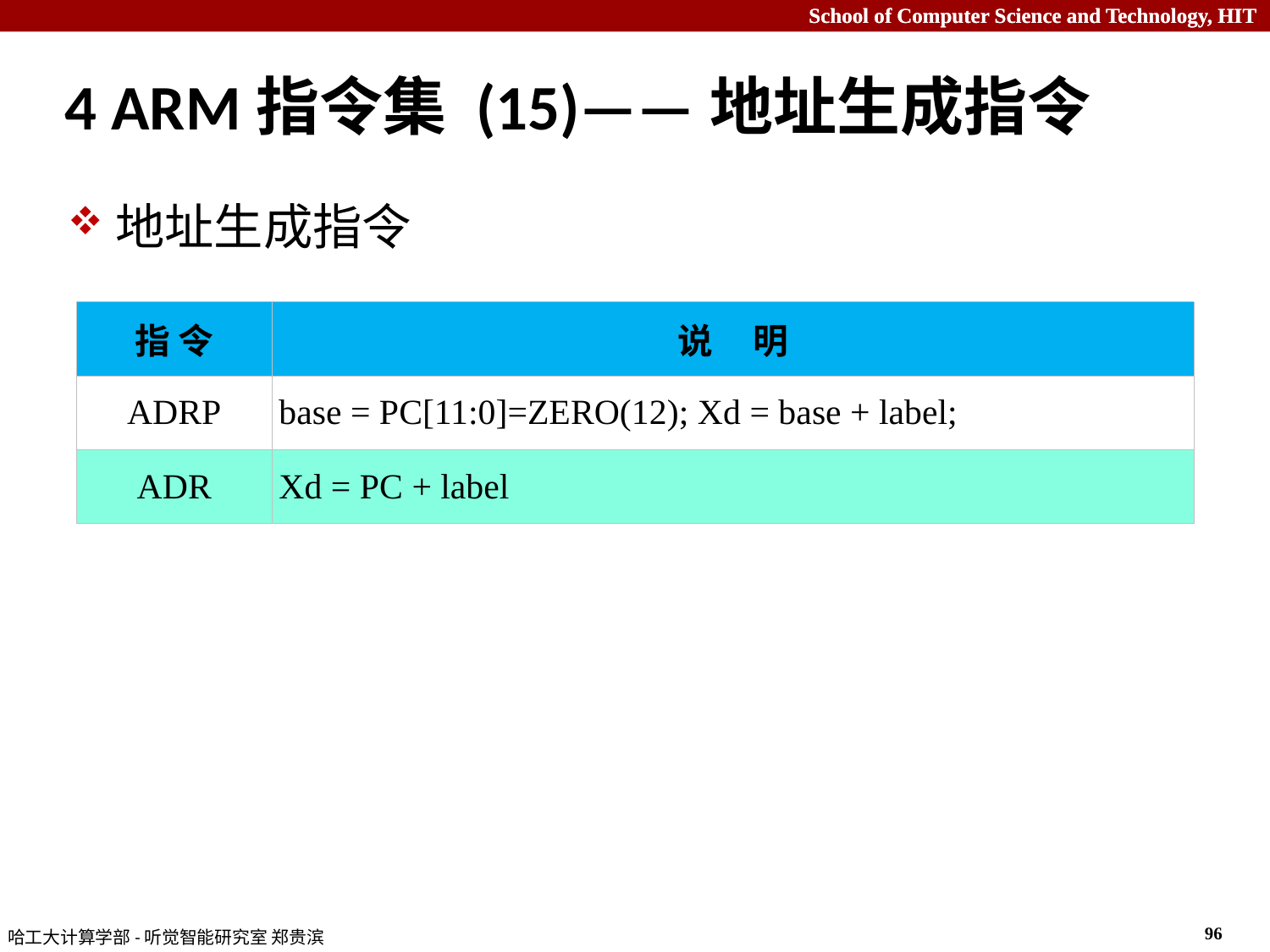

# 4 ARM指令集 (15)——地址生成指令
地址生成指令
| 指 令 | 说 明 |
| --- | --- |
| ADRP | base = PC[11:0]=ZERO(12); Xd = base + label; |
| ADR | Xd = PC + label |